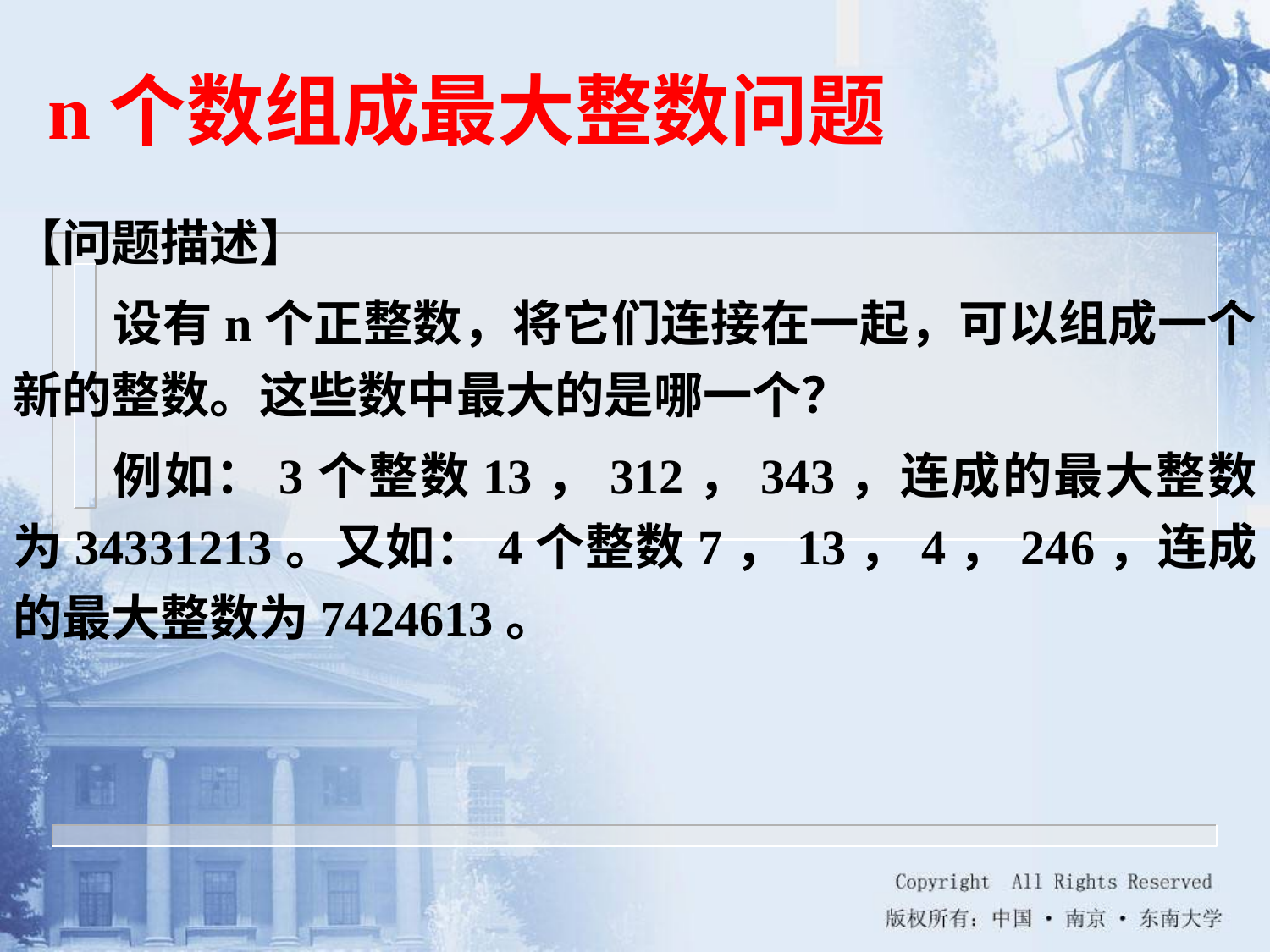

n个数组成最大整数问题
【问题描述】
设有n个正整数，将它们连接在一起，可以组成一个新的整数。这些数中最大的是哪一个？
例如：3个整数13，312，343，连成的最大整数为34331213。又如：4个整数7，13，4，246，连成的最大整数为7424613。